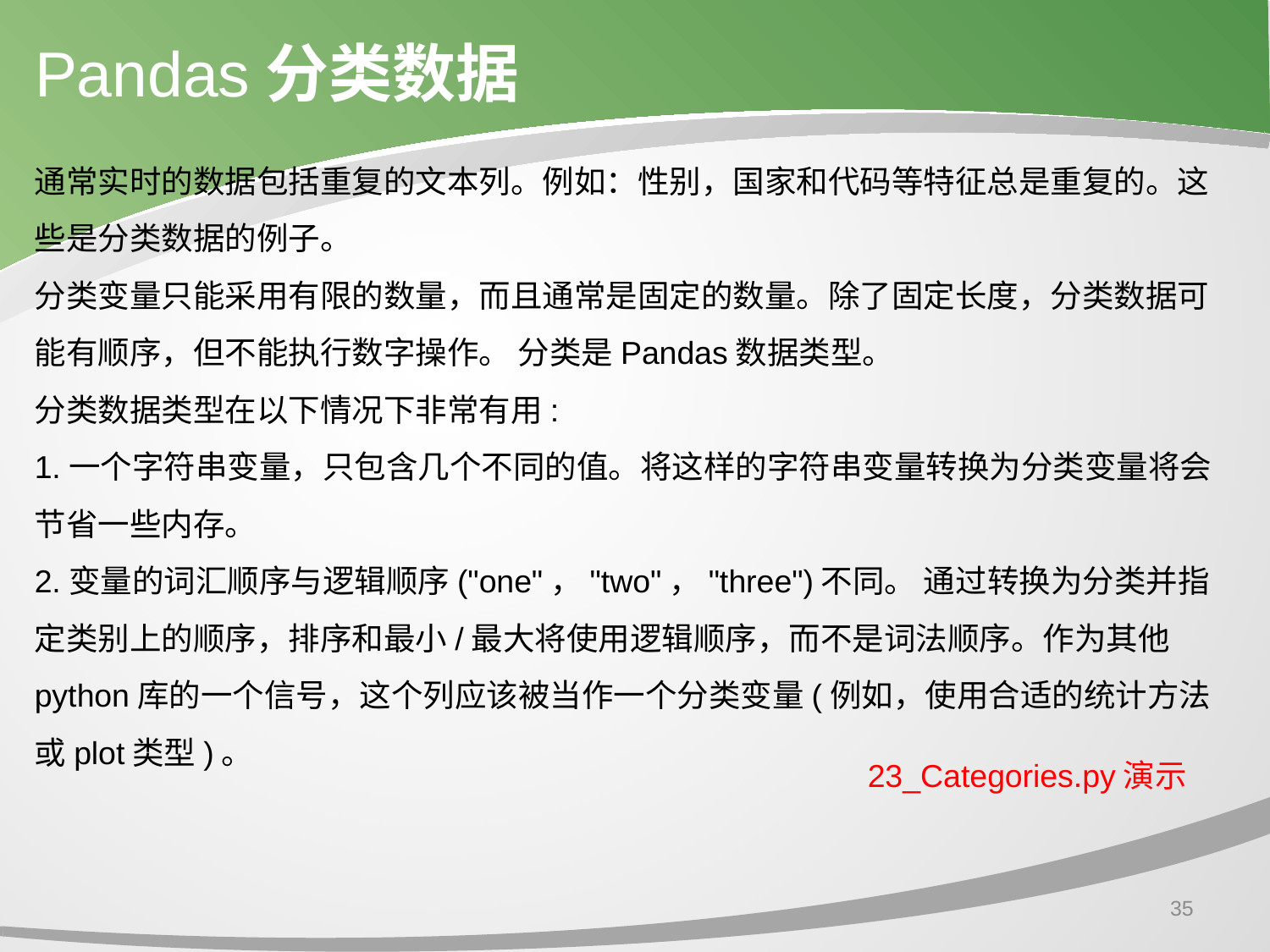

# Pandas分类数据
通常实时的数据包括重复的文本列。例如：性别，国家和代码等特征总是重复的。这些是分类数据的例子。
分类变量只能采用有限的数量，而且通常是固定的数量。除了固定长度，分类数据可能有顺序，但不能执行数字操作。 分类是Pandas数据类型。
分类数据类型在以下情况下非常有用:
1.一个字符串变量，只包含几个不同的值。将这样的字符串变量转换为分类变量将会节省一些内存。
2.变量的词汇顺序与逻辑顺序("one"，"two"，"three")不同。 通过转换为分类并指定类别上的顺序，排序和最小/最大将使用逻辑顺序，而不是词法顺序。作为其他python库的一个信号，这个列应该被当作一个分类变量(例如，使用合适的统计方法或plot类型)。
23_Categories.py演示
35